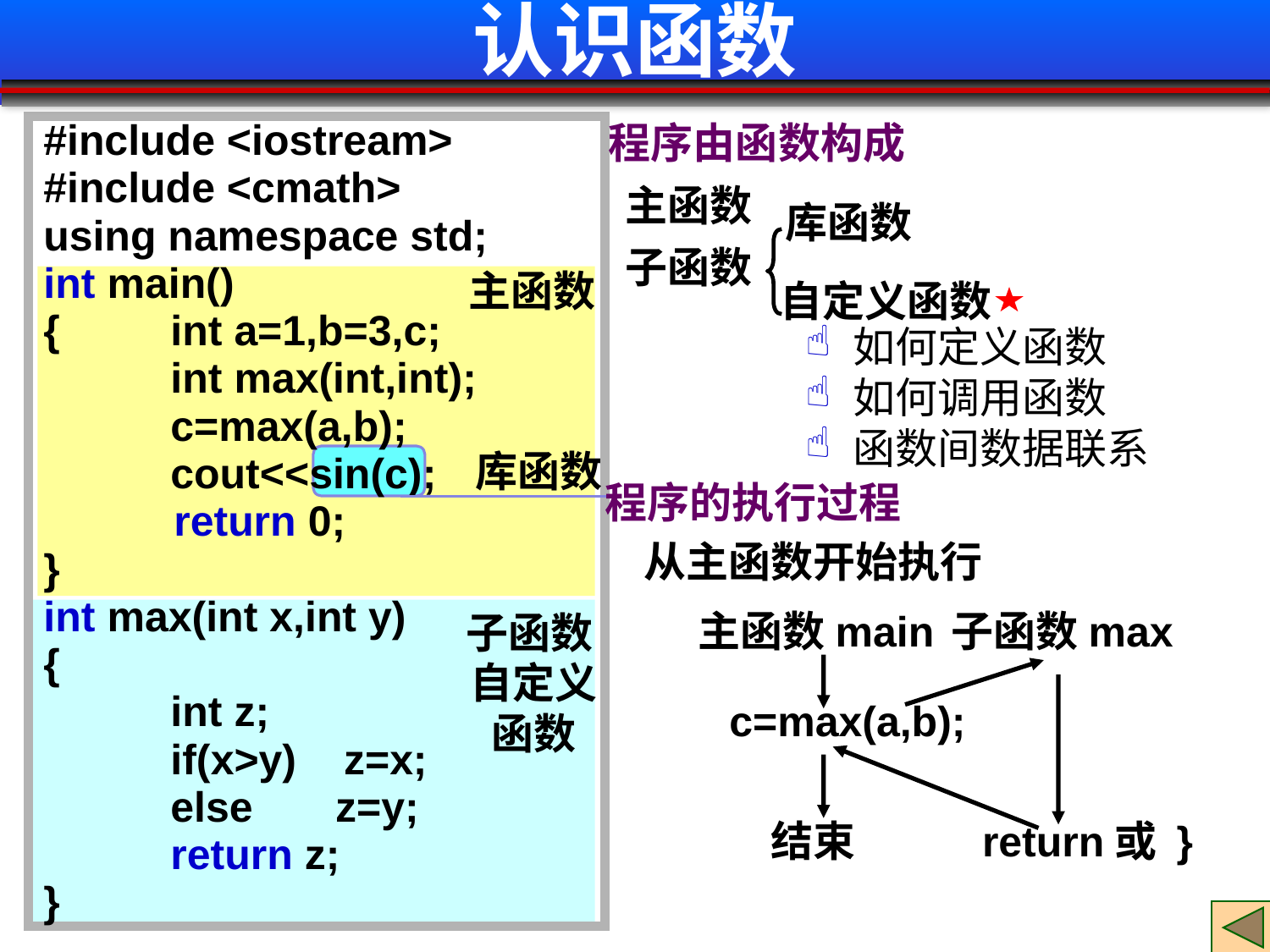

# 认识函数

 程序由函数构成
#include <iostream>
#include <cmath>
using namespace std;
int main()
{	int a=1,b=3,c;
	int max(int,int);
	c=max(a,b);
	cout<<sin(c);
           return 0;
}
int max(int x,int y)
{
	int z;
	if(x>y)    z=x;
	else       z=y;
	return z;
}
主函数
库函数

子函数
主函数

自定义函数

如何定义函数
如何调用函数
函数间数据联系
库函数

 程序的执行过程
  从主函数开始执行

主函数main
子函数max
子函数

自定义函数

c=max(a,b);

结束
return或 }